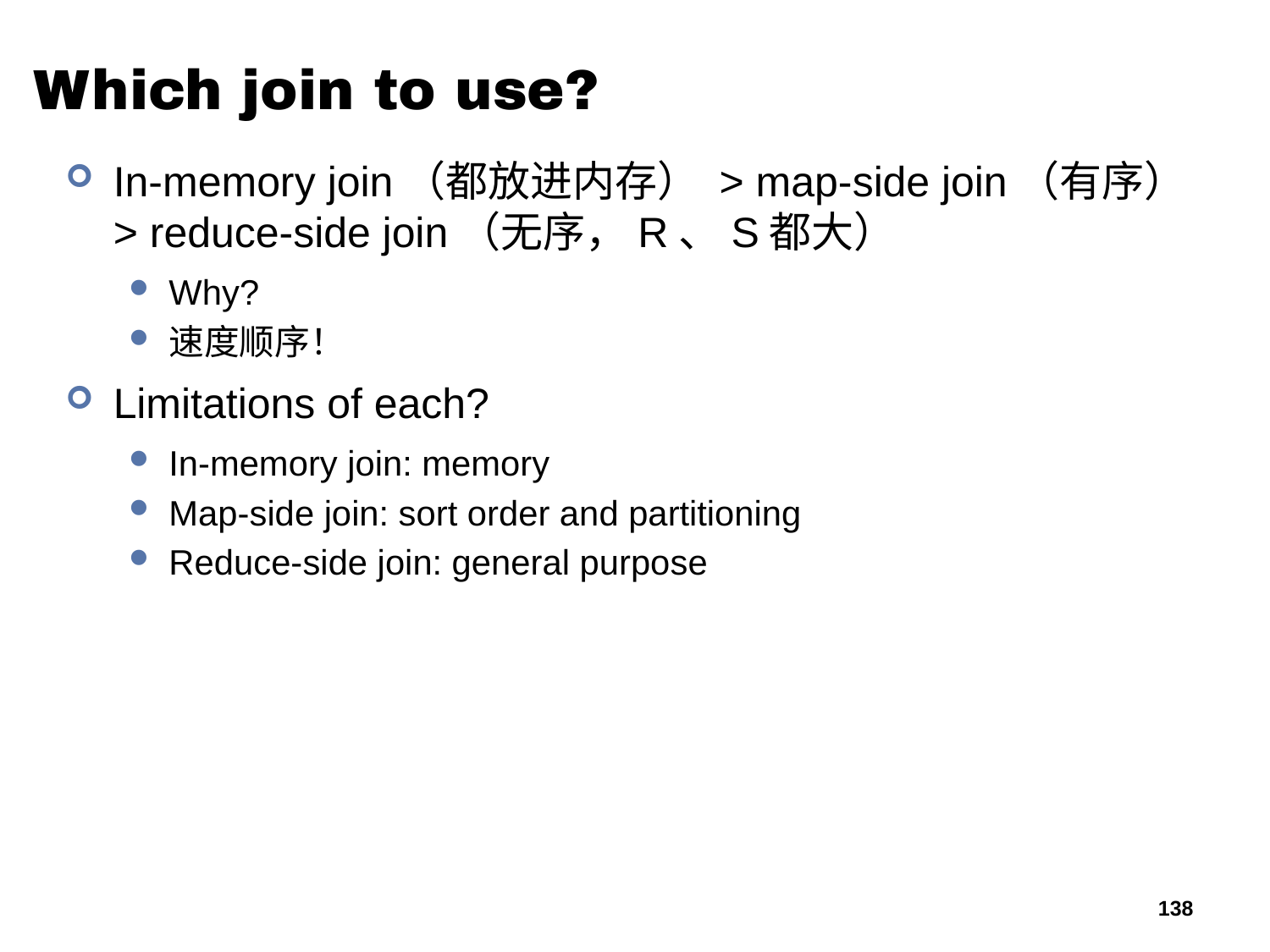

# Which join to use?
In-memory join（都放进内存） > map-side join（有序） > reduce-side join（无序，R、S都大）
Why?
速度顺序！
Limitations of each?
In-memory join: memory
Map-side join: sort order and partitioning
Reduce-side join: general purpose
138